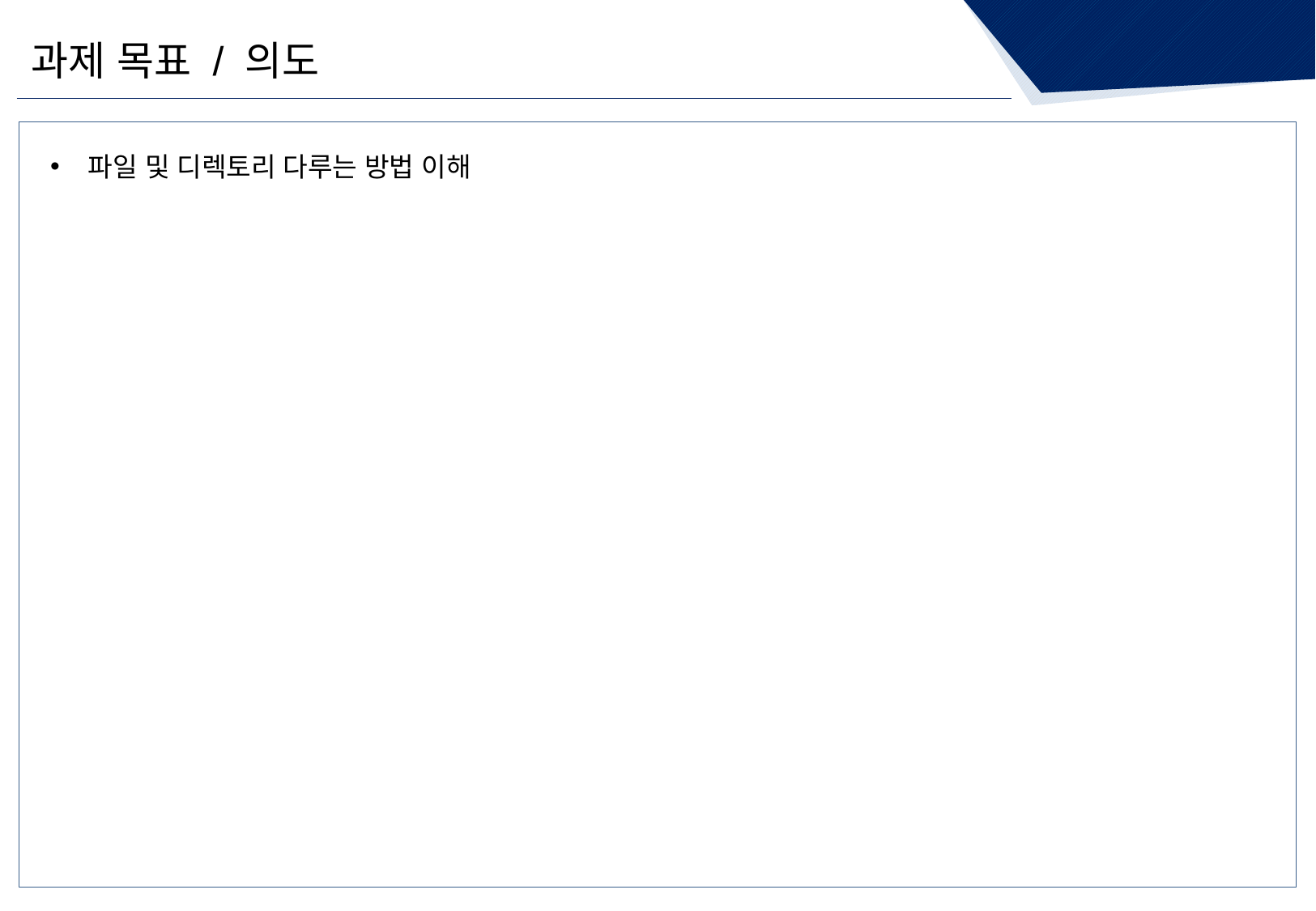

과제 목표 / 의도

파일 및 디렉토리 다루는 방법 이해